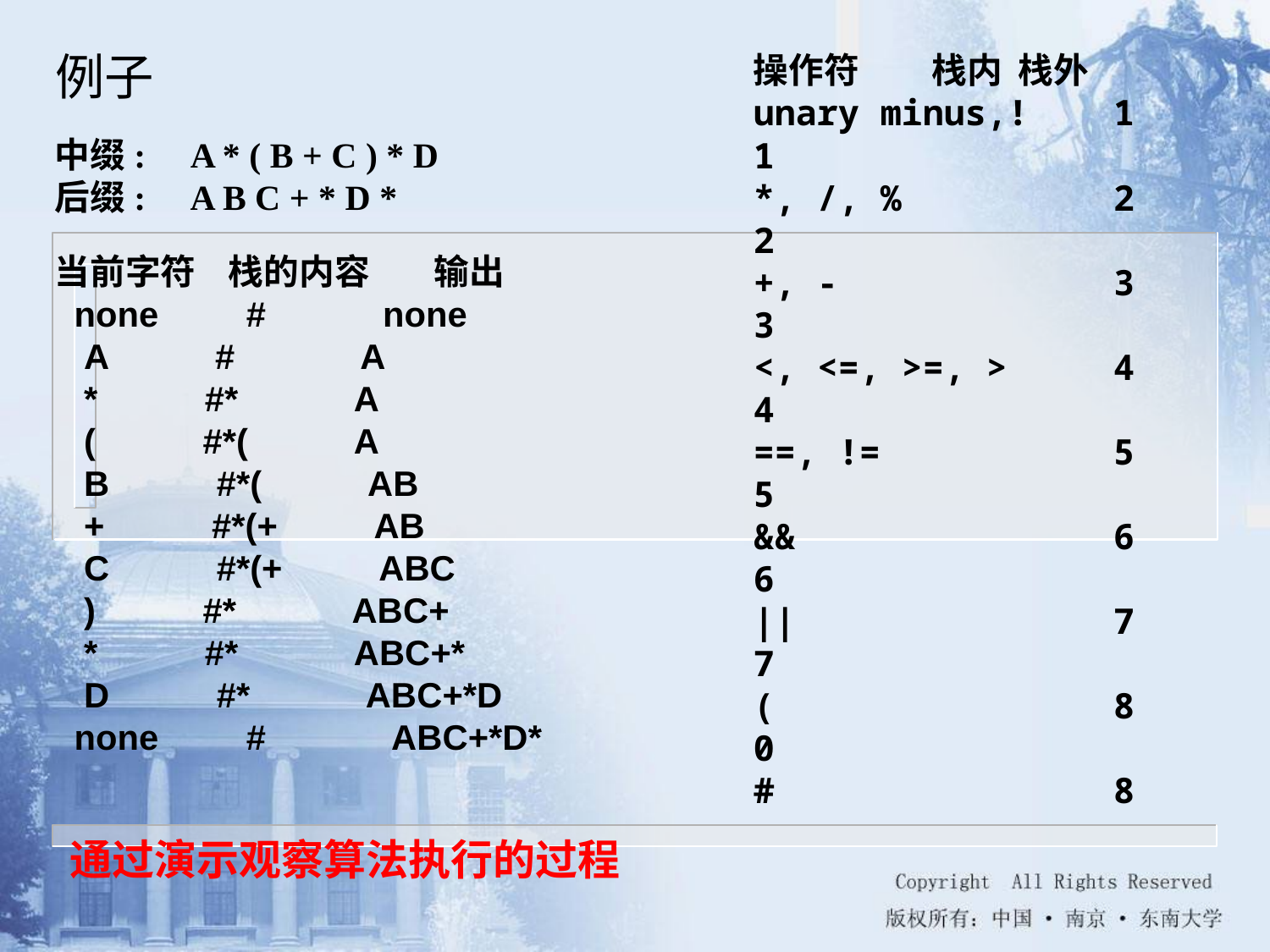

例子
操作符         栈内  栈外
unary minus,!    1    1
*, /, %          2    2
+, -             3    3
<, <=, >=, >     4    4
==, !=           5    5
&&               6    6
||               7    7
(                8    0
#                8
中缀:     A * ( B + C ) * D
后缀:     A B C + * D *
当前字符    栈的内容        输出
  none         #            none
   A           #             A
   *           #*            A
   (           #*(           A
   B           #*(           AB
   +           #*(+          AB
   C           #*(+          ABC
   )           #*            ABC+
   *           #*            ABC+*
   D           #*            ABC+*D
  none         #             ABC+*D*
通过演示观察算法执行的过程